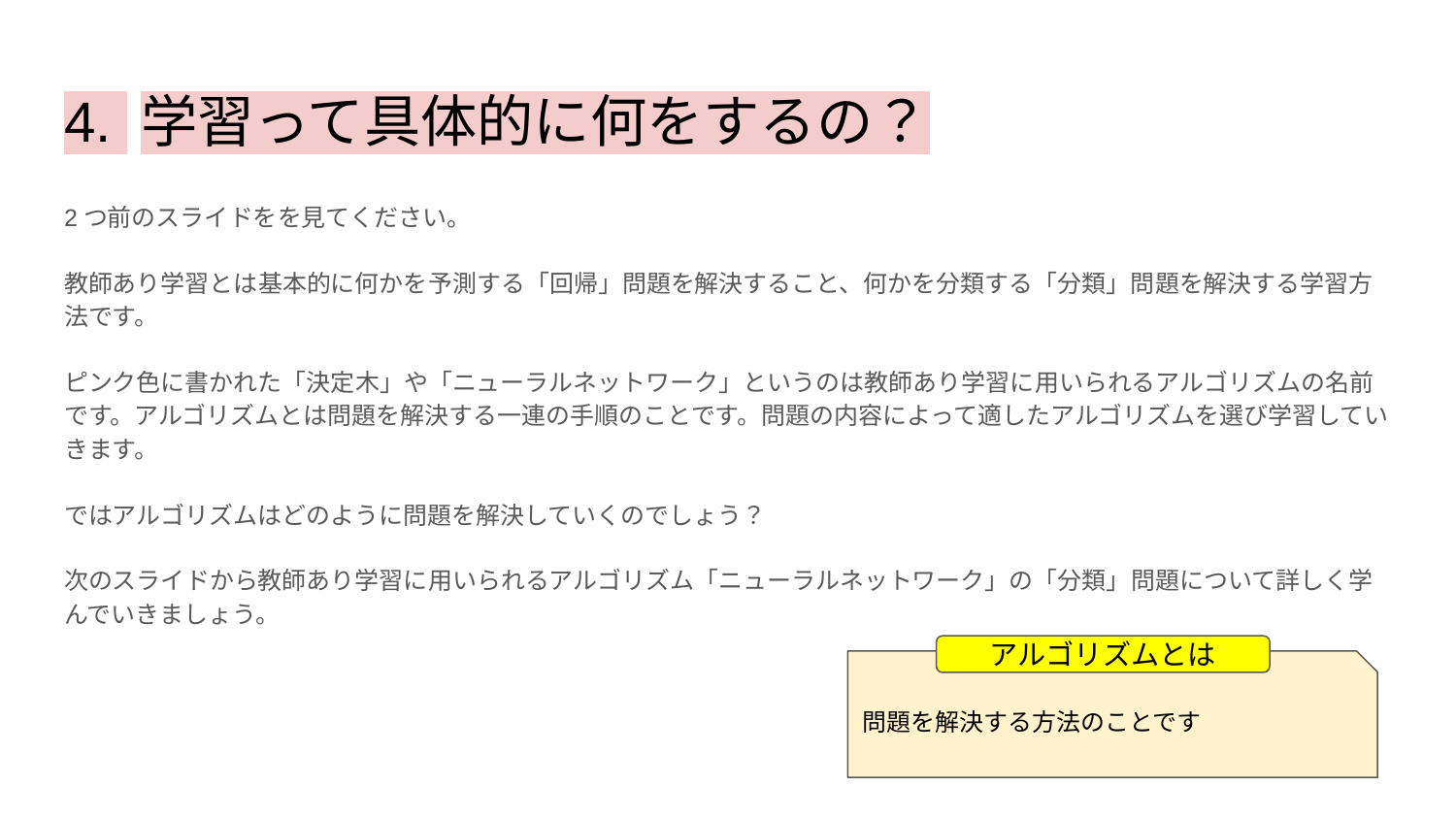

# 4. 学習って具体的に何をするの？
2つ前のスライドをを見てください。
教師あり学習とは基本的に何かを予測する「回帰」問題を解決すること、何かを分類する「分類」問題を解決する学習方法です。
ピンク色に書かれた「決定木」や「ニューラルネットワーク」というのは教師あり学習に用いられるアルゴリズムの名前です。アルゴリズムとは問題を解決する一連の手順のことです。問題の内容によって適したアルゴリズムを選び学習していきます。
ではアルゴリズムはどのように問題を解決していくのでしょう？
次のスライドから教師あり学習に用いられるアルゴリズム「ニューラルネットワーク」の「分類」問題について詳しく学んでいきましょう。

アルゴリズムとは
問題を解決する方法のことです